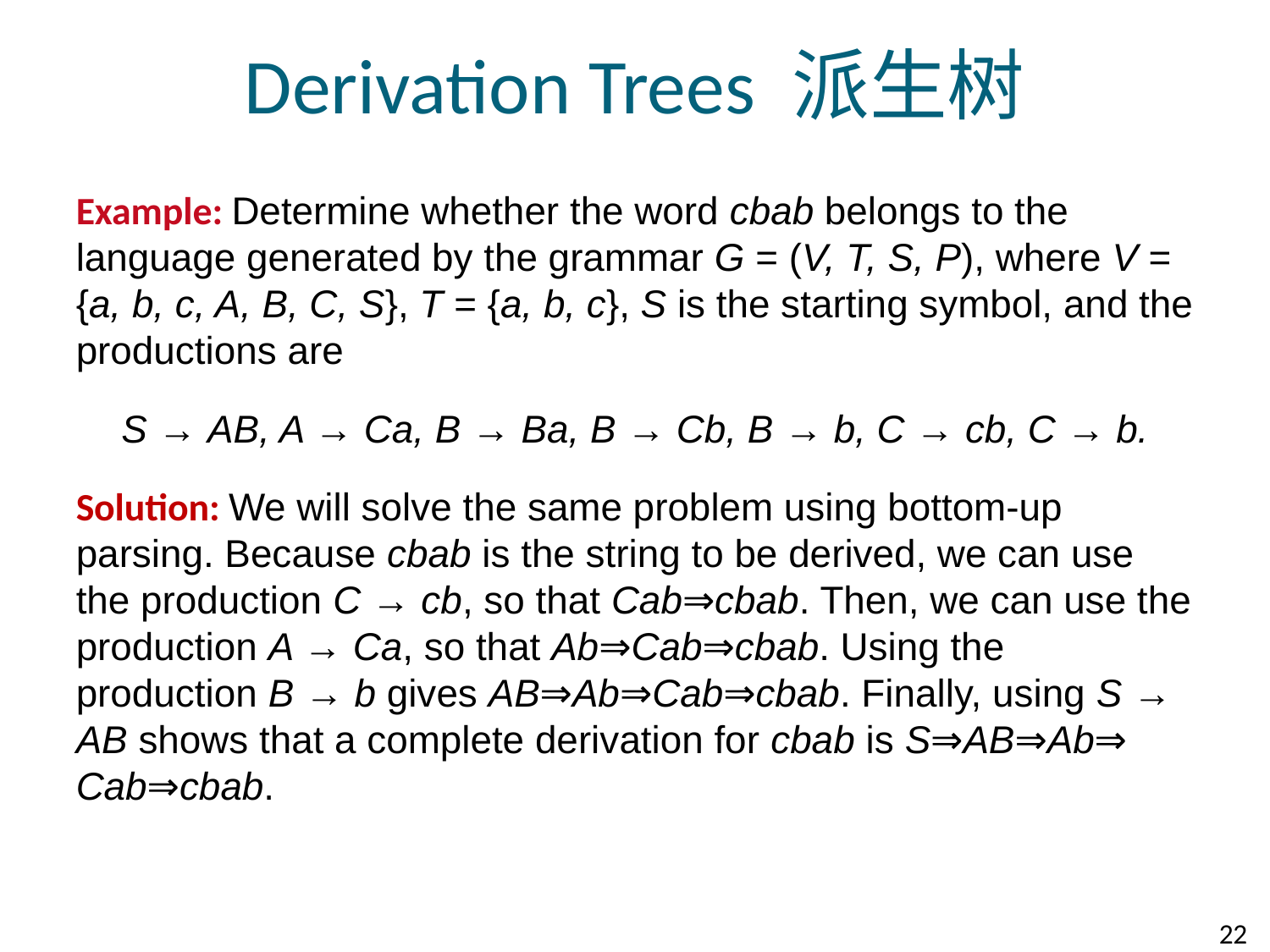

# Derivation Trees 派生树
Example: Determine whether the word cbab belongs to the language generated by the grammar G = (V, T, S, P), where V = {a, b, c, A, B, C, S}, T = {a, b, c}, S is the starting symbol, and the productions are
S → AB, A → Ca, B → Ba, B → Cb, B → b, C → cb, C → b.
Solution: We will solve the same problem using bottom-up parsing. Because cbab is the string to be derived, we can use the production C → cb, so that Cab⇒cbab. Then, we can use the production A → Ca, so that Ab⇒Cab⇒cbab. Using the production B → b gives AB⇒Ab⇒Cab⇒cbab. Finally, using S → AB shows that a complete derivation for cbab is S⇒AB⇒Ab⇒ Cab⇒cbab.